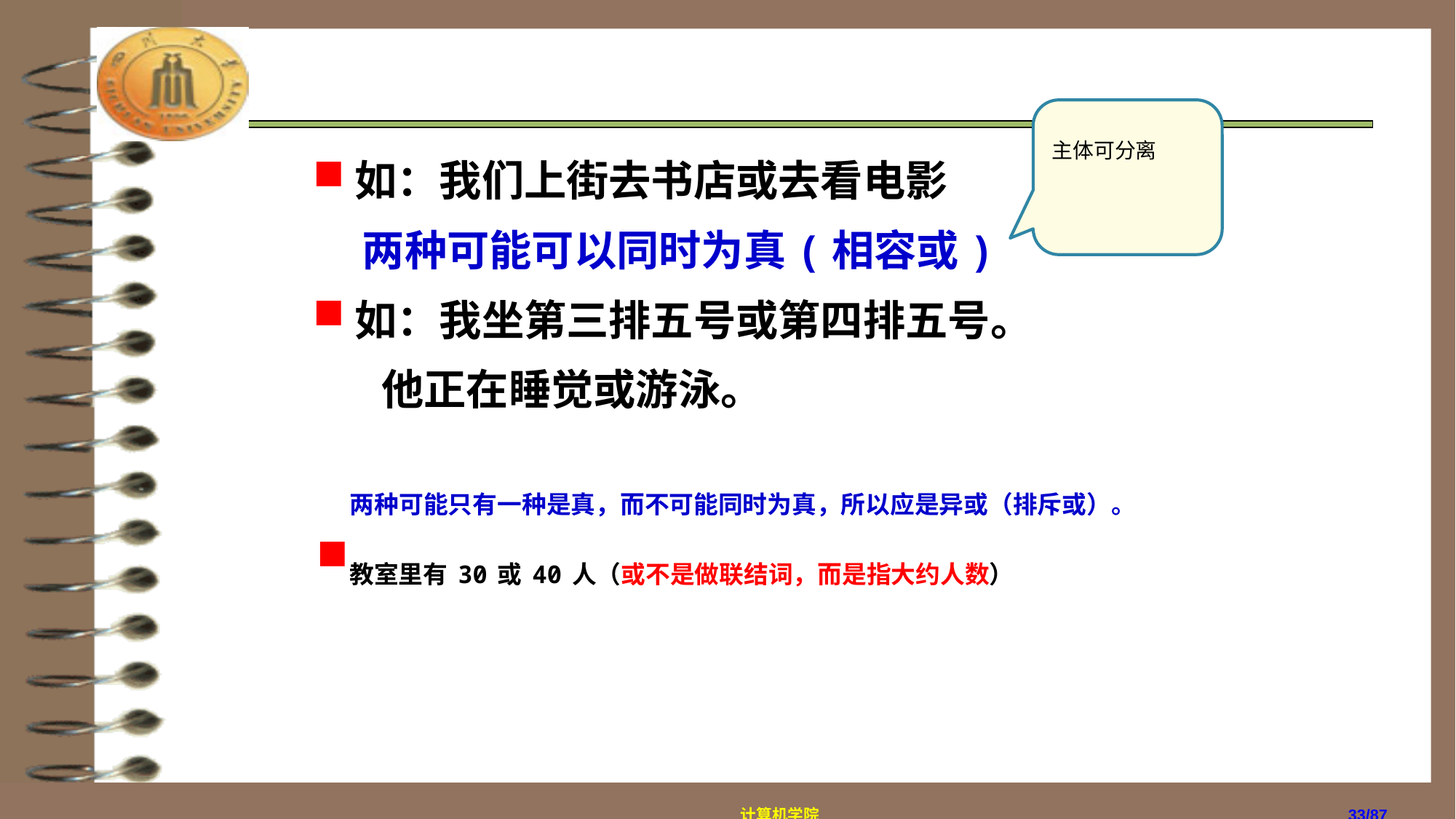

#
主体可分离
如：我们上街去书店或去看电影
    两种可能可以同时为真(相容或)
如：我坐第三排五号或第四排五号。
      他正在睡觉或游泳。
    两种可能只有一种是真，而不可能同时为真，所以应是异或（排斥或）。
教室里有30或40人（或不是做联结词，而是指大约人数）

计算机学院
33/87